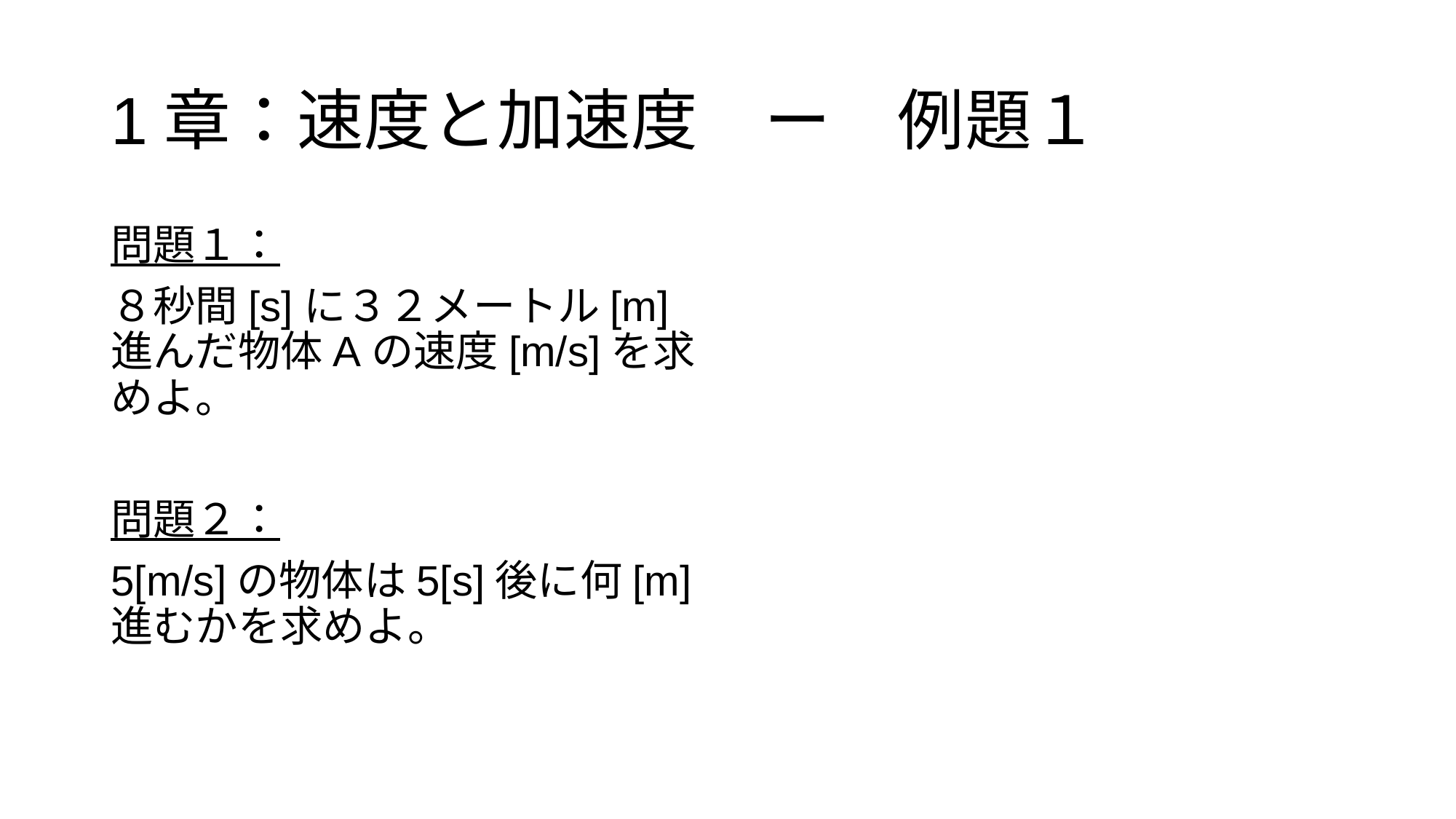

# 1章：速度と加速度　ー　例題１
問題１：
８秒間[s]に３２メートル[m]進んだ物体Aの速度[m/s]を求めよ。

問題２：
5[m/s]の物体は5[s]後に何[m]進むかを求めよ。